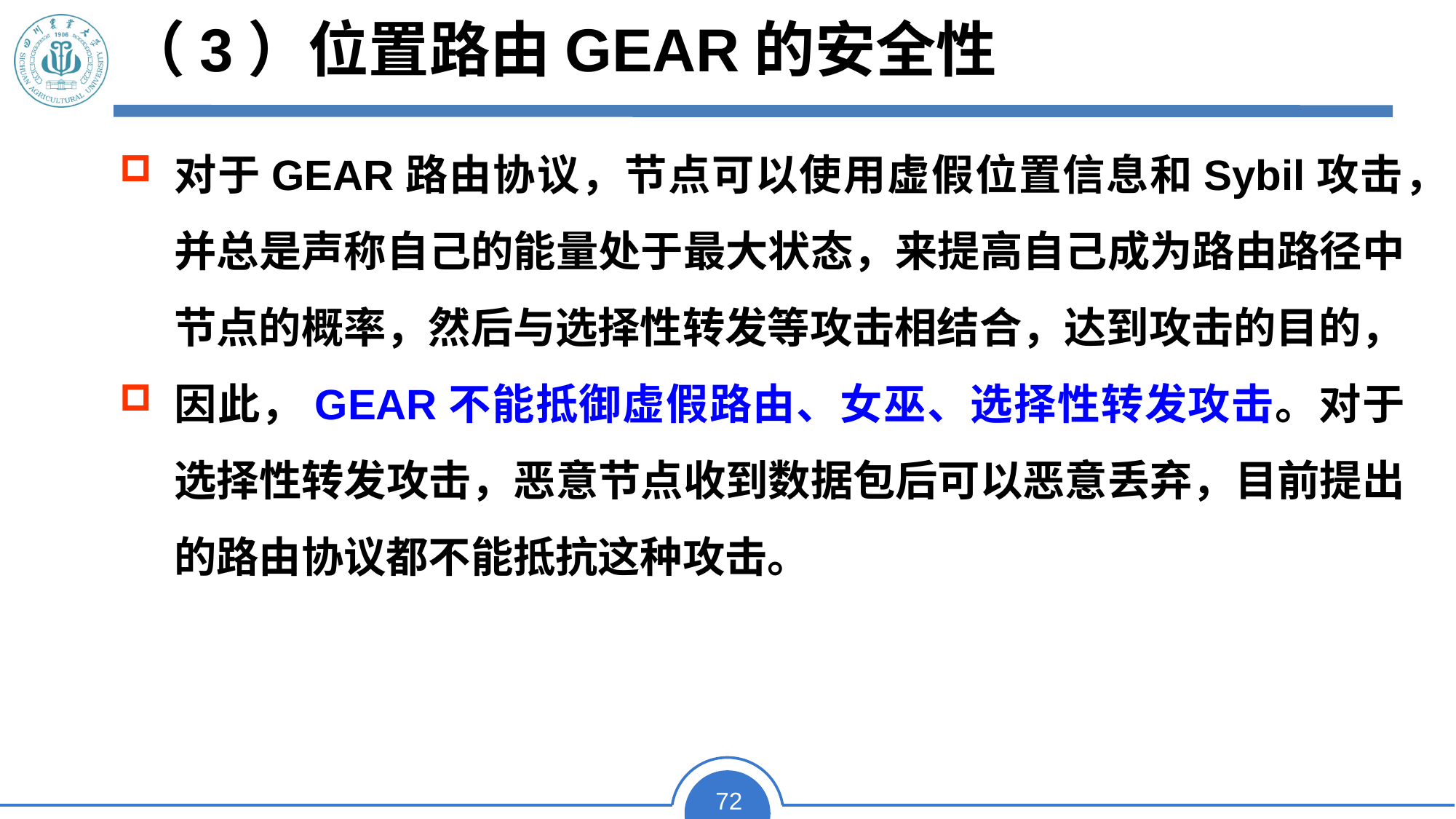

# （3）位置路由GEAR的安全性
对于GEAR路由协议，节点可以使用虚假位置信息和Sybil攻击，并总是声称自己的能量处于最大状态，来提高自己成为路由路径中节点的概率，然后与选择性转发等攻击相结合，达到攻击的目的，
因此，GEAR不能抵御虚假路由、女巫、选择性转发攻击。对于选择性转发攻击，恶意节点收到数据包后可以恶意丢弃，目前提出的路由协议都不能抵抗这种攻击。